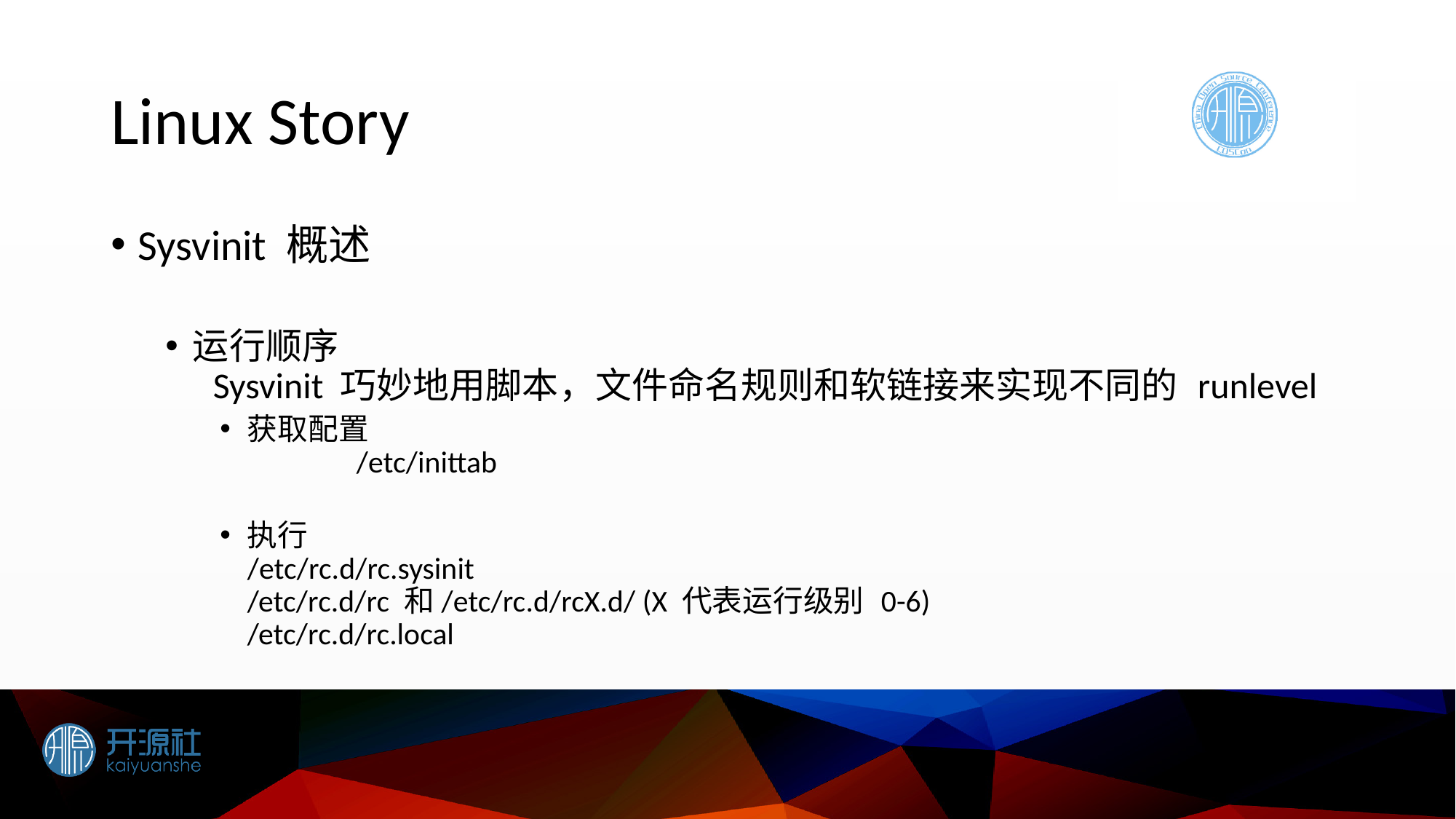

# Linux Story
Sysvinit 概述
运行顺序
 Sysvinit 巧妙地用脚本，文件命名规则和软链接来实现不同的 runlevel
获取配置
 	/etc/inittab
执行
/etc/rc.d/rc.sysinit
/etc/rc.d/rc 和/etc/rc.d/rcX.d/ (X 代表运行级别 0-6)
/etc/rc.d/rc.local